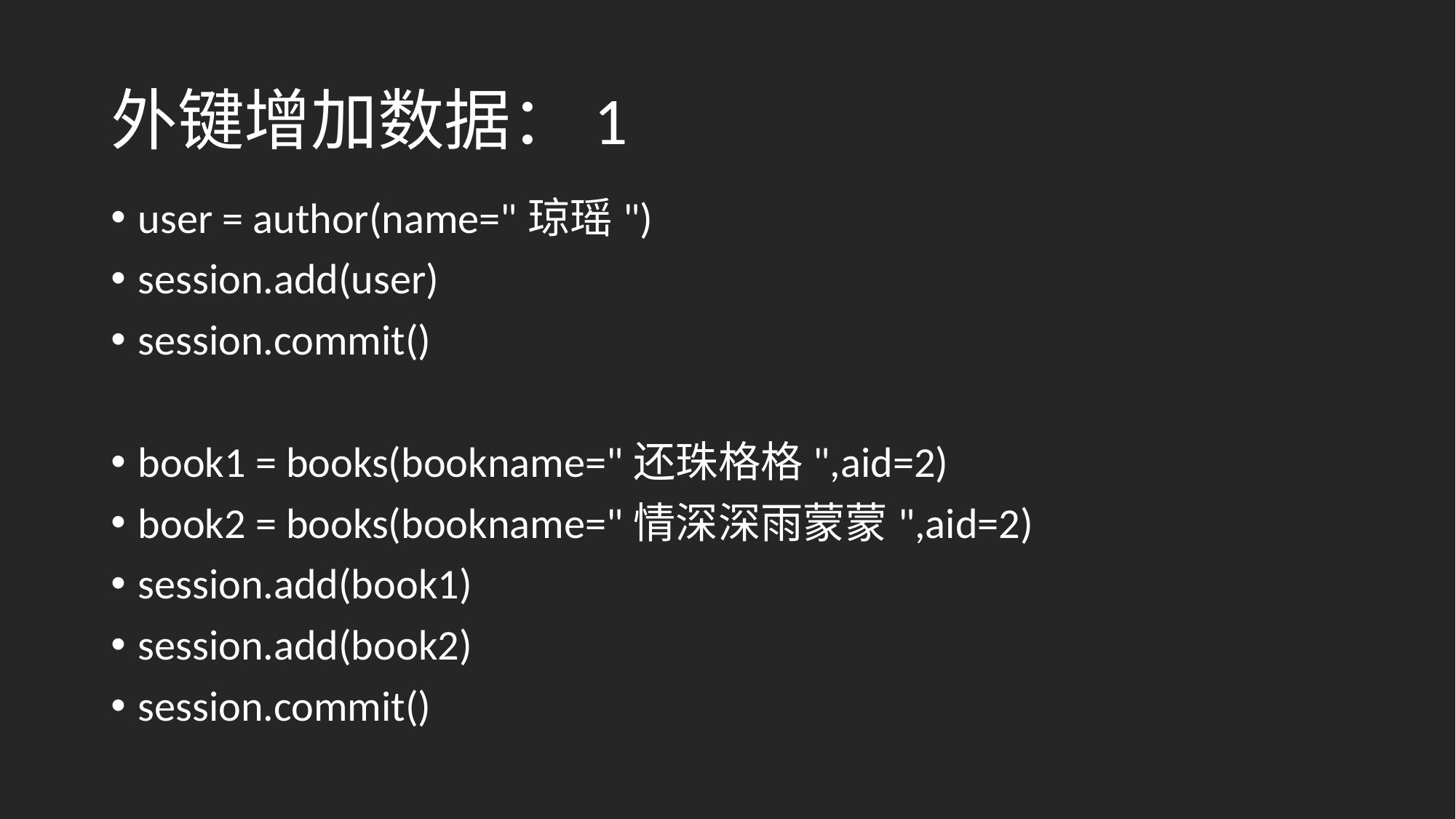

# 外键增加数据：1
user = author(name="琼瑶")
session.add(user)
session.commit()

book1 = books(bookname="还珠格格",aid=2)
book2 = books(bookname="情深深雨蒙蒙",aid=2)
session.add(book1)
session.add(book2)
session.commit()